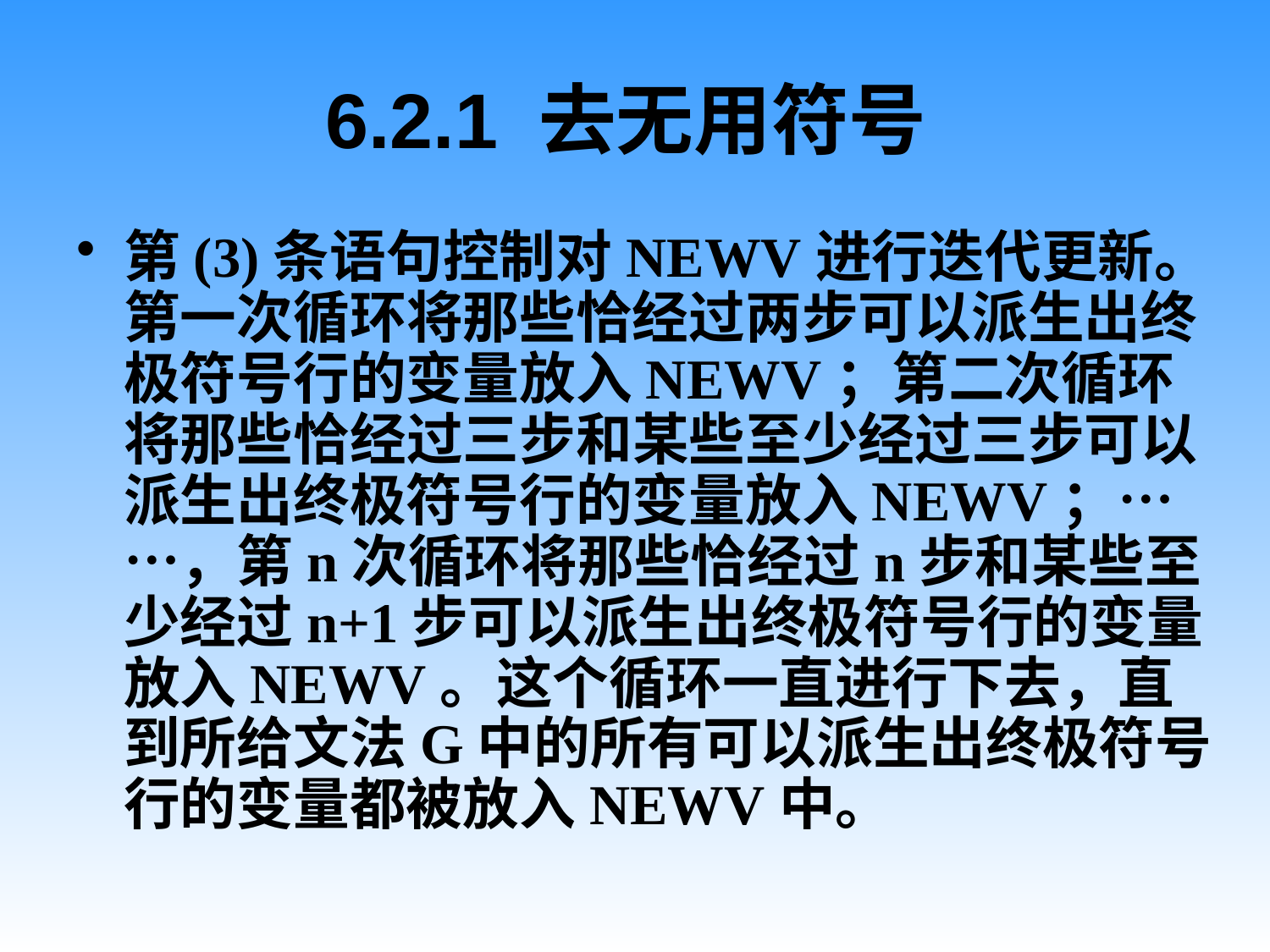

# 6.2.1 去无用符号
第(3)条语句控制对NEWV进行迭代更新。第一次循环将那些恰经过两步可以派生出终极符号行的变量放入NEWV；第二次循环将那些恰经过三步和某些至少经过三步可以派生出终极符号行的变量放入NEWV；……，第n次循环将那些恰经过n步和某些至少经过n+1步可以派生出终极符号行的变量放入NEWV。这个循环一直进行下去，直到所给文法G中的所有可以派生出终极符号行的变量都被放入NEWV中。

46